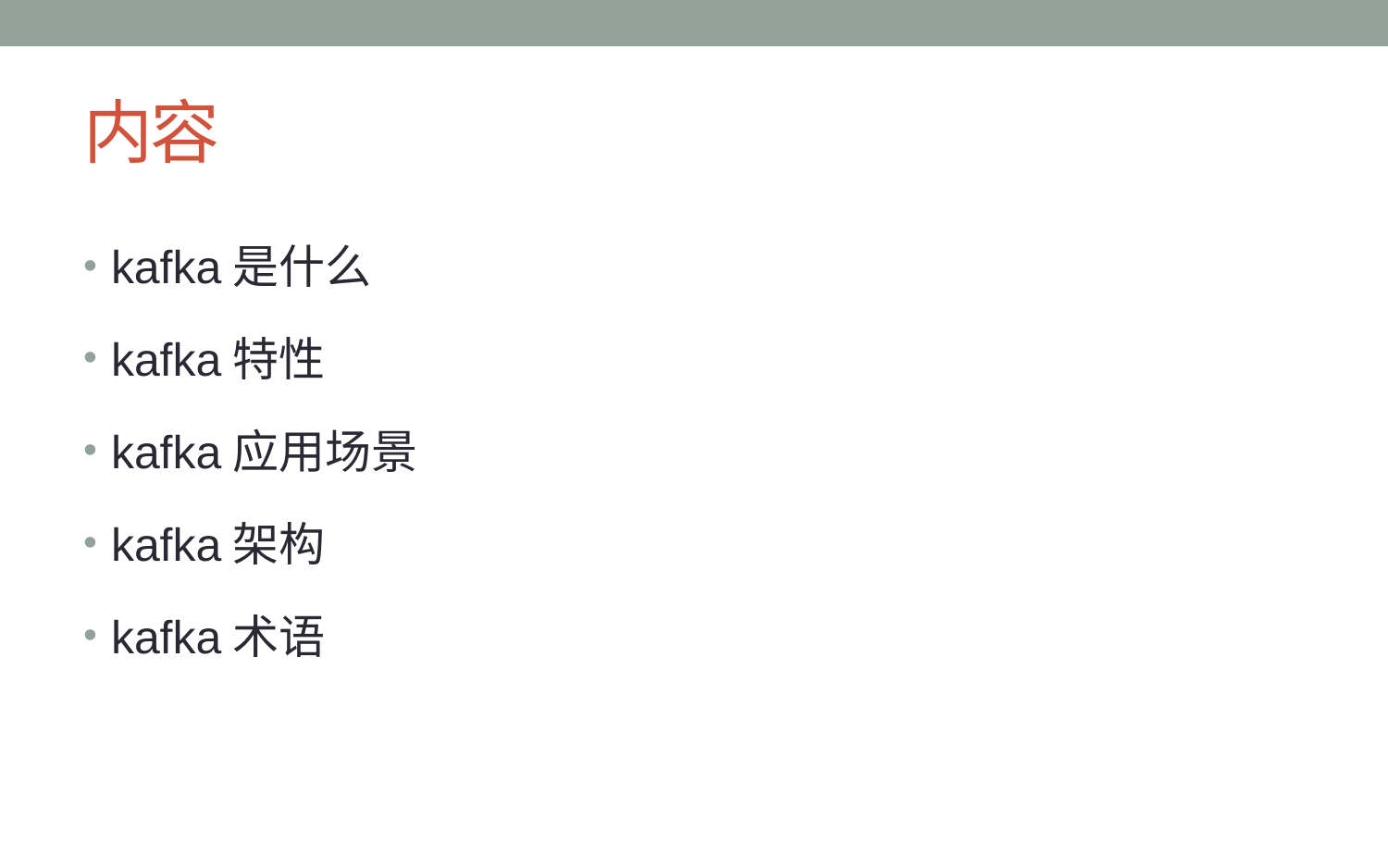

# 内容
kafka是什么
kafka特性
kafka应用场景
kafka架构
kafka术语